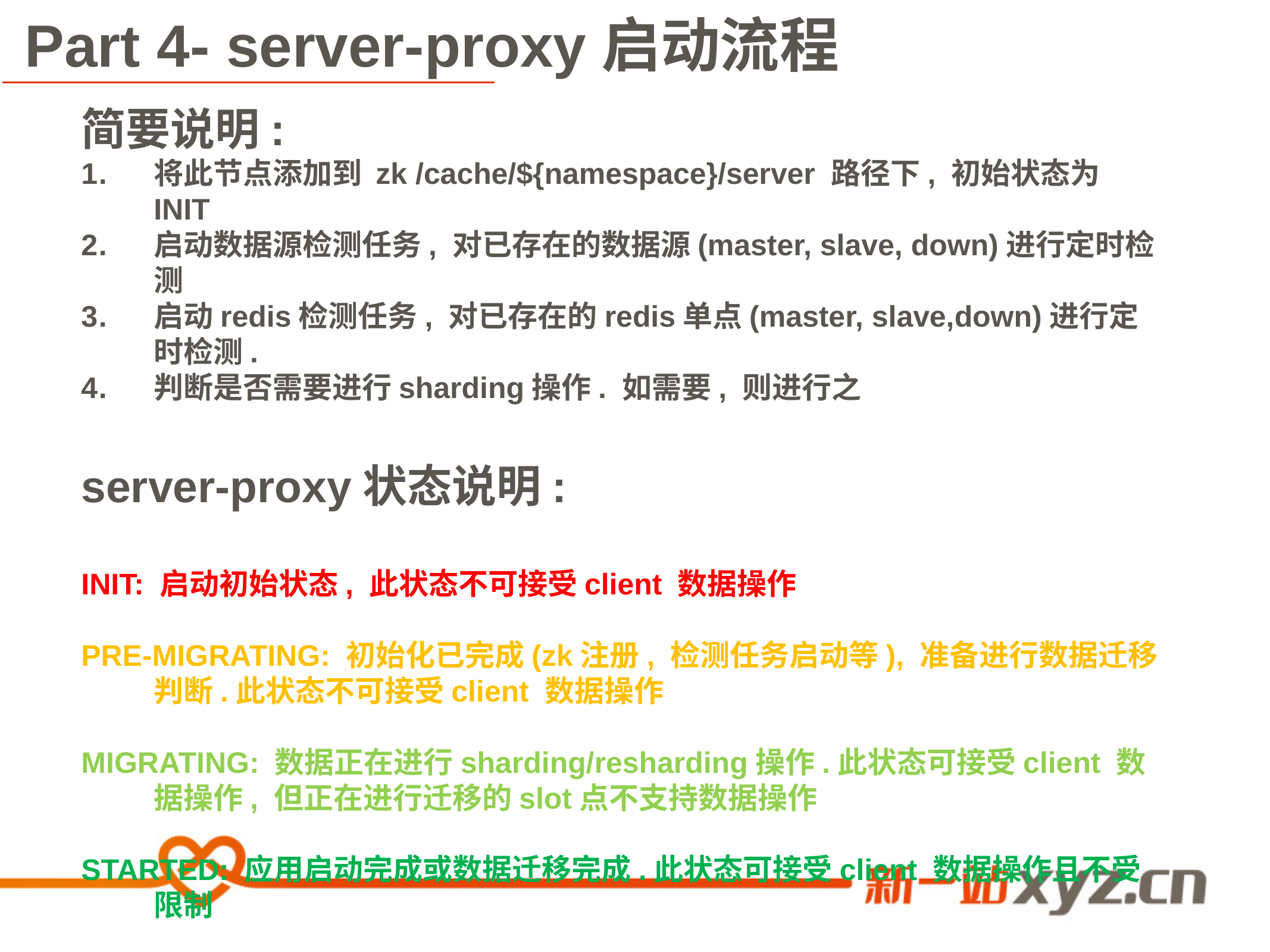

Part 4- server-proxy启动流程

简要说明:
将此节点添加到 zk /cache/${namespace}/server 路径下, 初始状态为INIT
启动数据源检测任务, 对已存在的数据源(master, slave, down)进行定时检测
启动redis检测任务, 对已存在的redis单点(master, slave,down)进行定时检测.
判断是否需要进行sharding操作. 如需要, 则进行之

server-proxy状态说明:

INIT: 启动初始状态, 此状态不可接受client 数据操作

PRE-MIGRATING: 初始化已完成(zk注册, 检测任务启动等), 准备进行数据迁移判断.此状态不可接受client 数据操作

MIGRATING: 数据正在进行sharding/resharding操作.此状态可接受client 数据操作, 但正在进行迁移的slot点不支持数据操作

STARTED: 应用启动完成或数据迁移完成.此状态可接受client 数据操作且不受限制